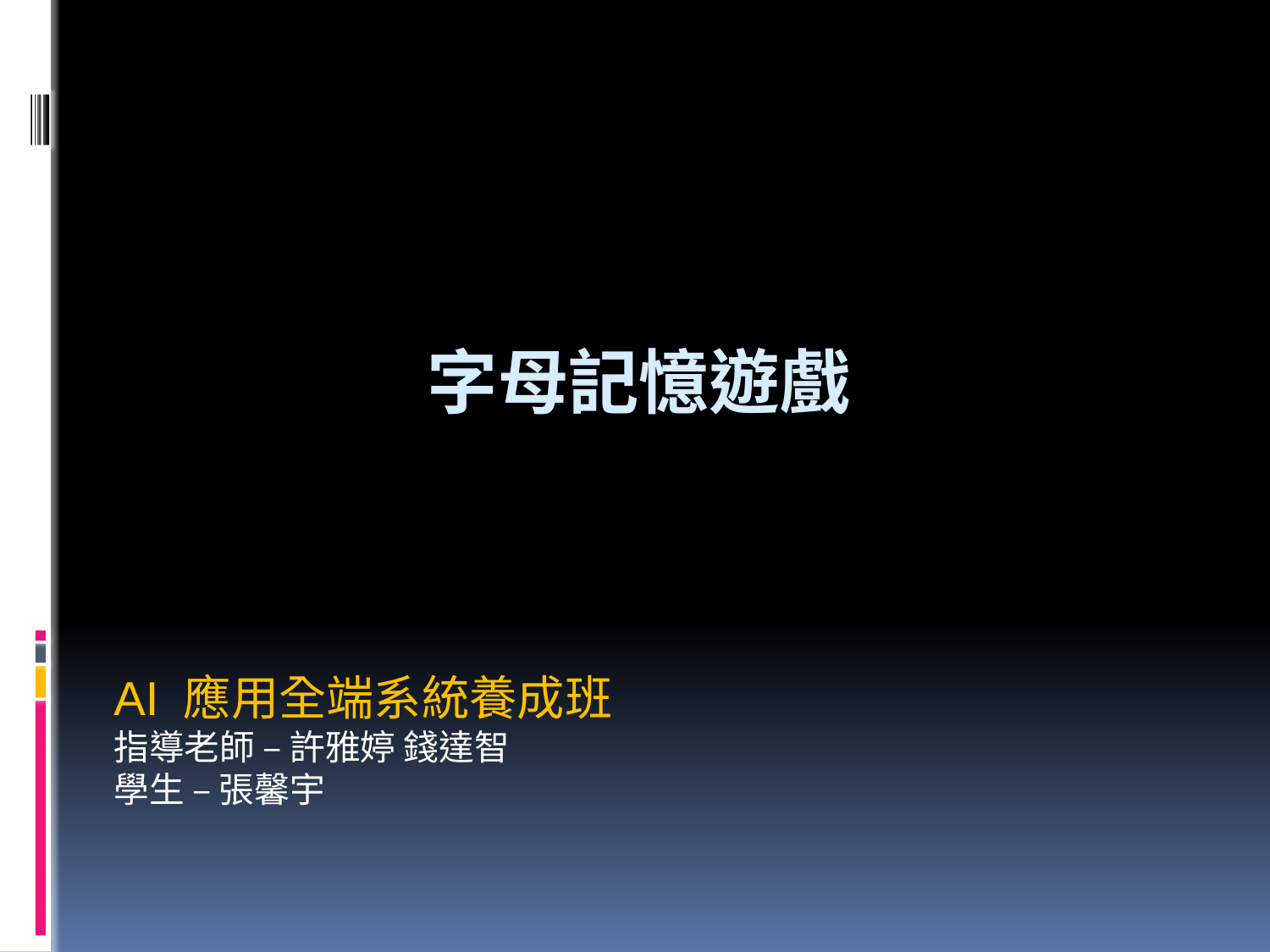

# 字母記憶遊戲
AI 應用全端系統養成班
指導老師 – 許雅婷 錢達智
學生 – 張馨宇